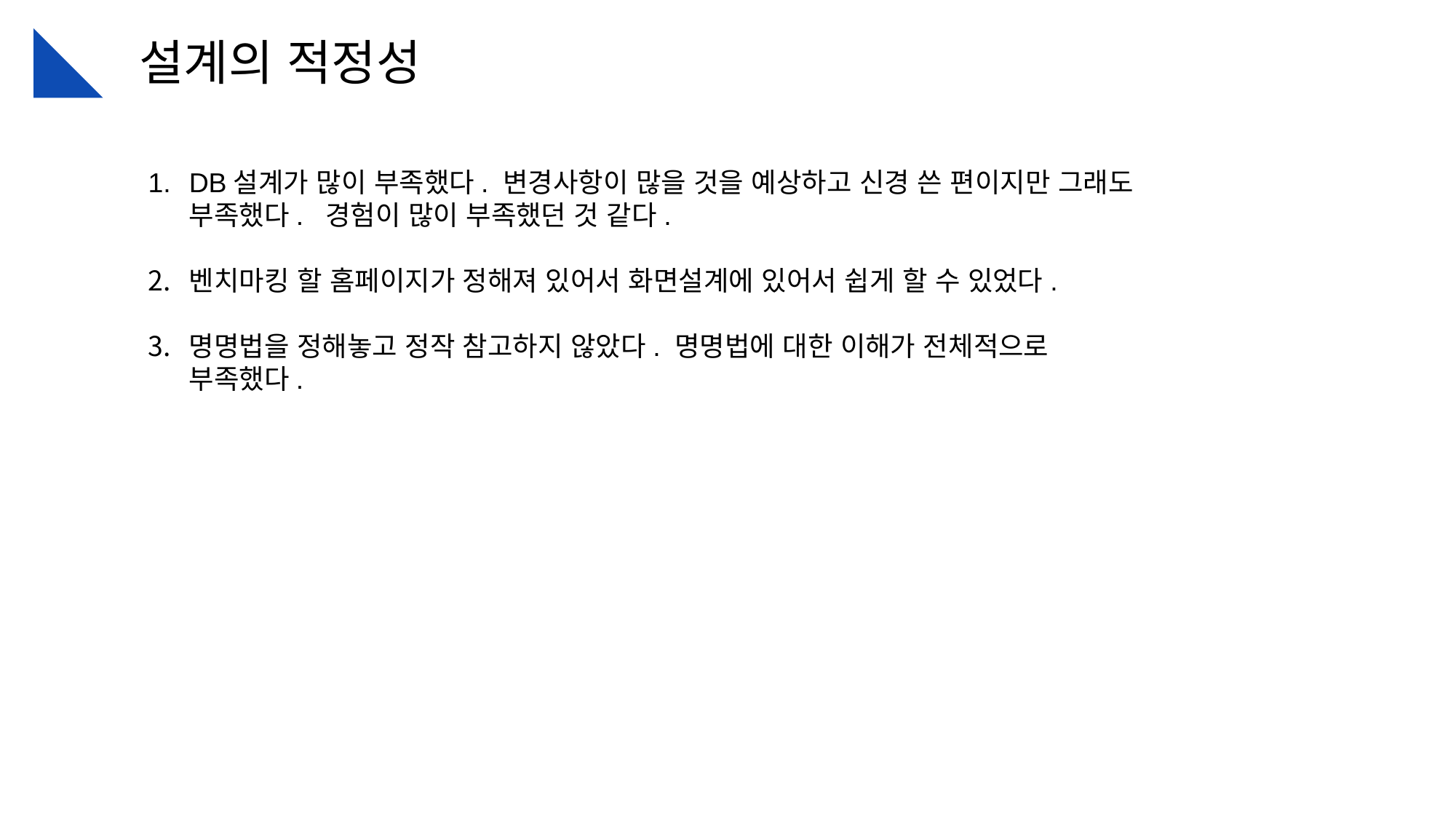

설계의 적정성

DB설계가 많이 부족했다. 변경사항이 많을 것을 예상하고 신경 쓴 편이지만 그래도 부족했다.  경험이 많이 부족했던 것 같다.

벤치마킹 할 홈페이지가 정해져 있어서 화면설계에 있어서 쉽게 할 수 있었다.

명명법을 정해놓고 정작 참고하지 않았다. 명명법에 대한 이해가 전체적으로 부족했다.